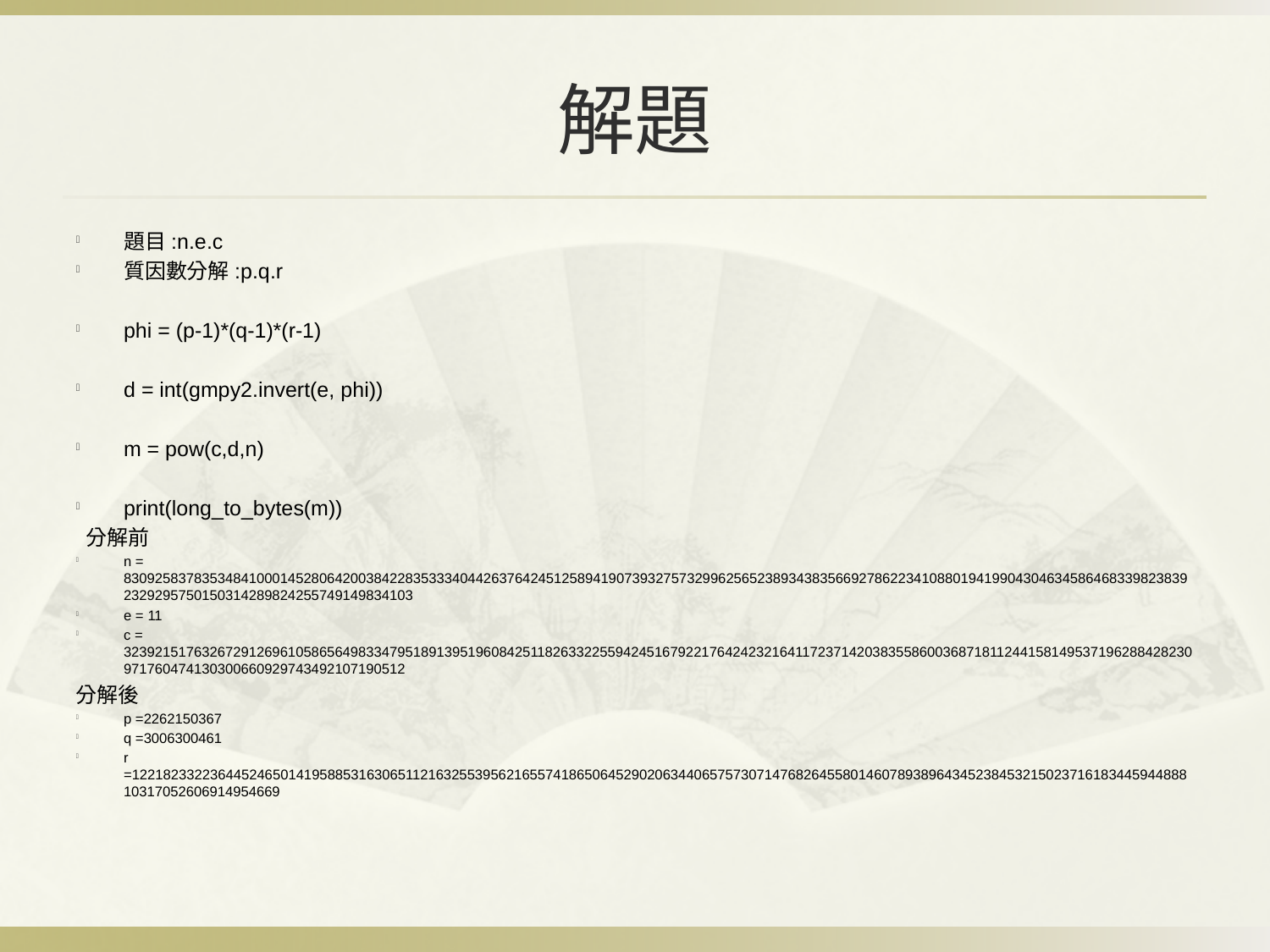

# 解題
題目:n.e.c
質因數分解:p.q.r

phi = (p-1)*(q-1)*(r-1)

d = int(gmpy2.invert(e, phi))

m = pow(c,d,n)

print(long_to_bytes(m))
 分解前
n = 83092583783534841000145280642003842283533340442637642451258941907393275732996256523893438356692786223410880194199043046345864683398238392329295750150314289824255749149834103
e = 11
c = 32392151763267291269610586564983347951891395196084251182633225594245167922176424232164117237142038355860036871811244158149537196288428230971760474130300660929743492107190512
分解後
p =2262150367
q =3006300461
r =12218233223644524650141958853163065112163255395621655741865064529020634406575730714768264558014607893896434523845321502371618344594488810317052606914954669